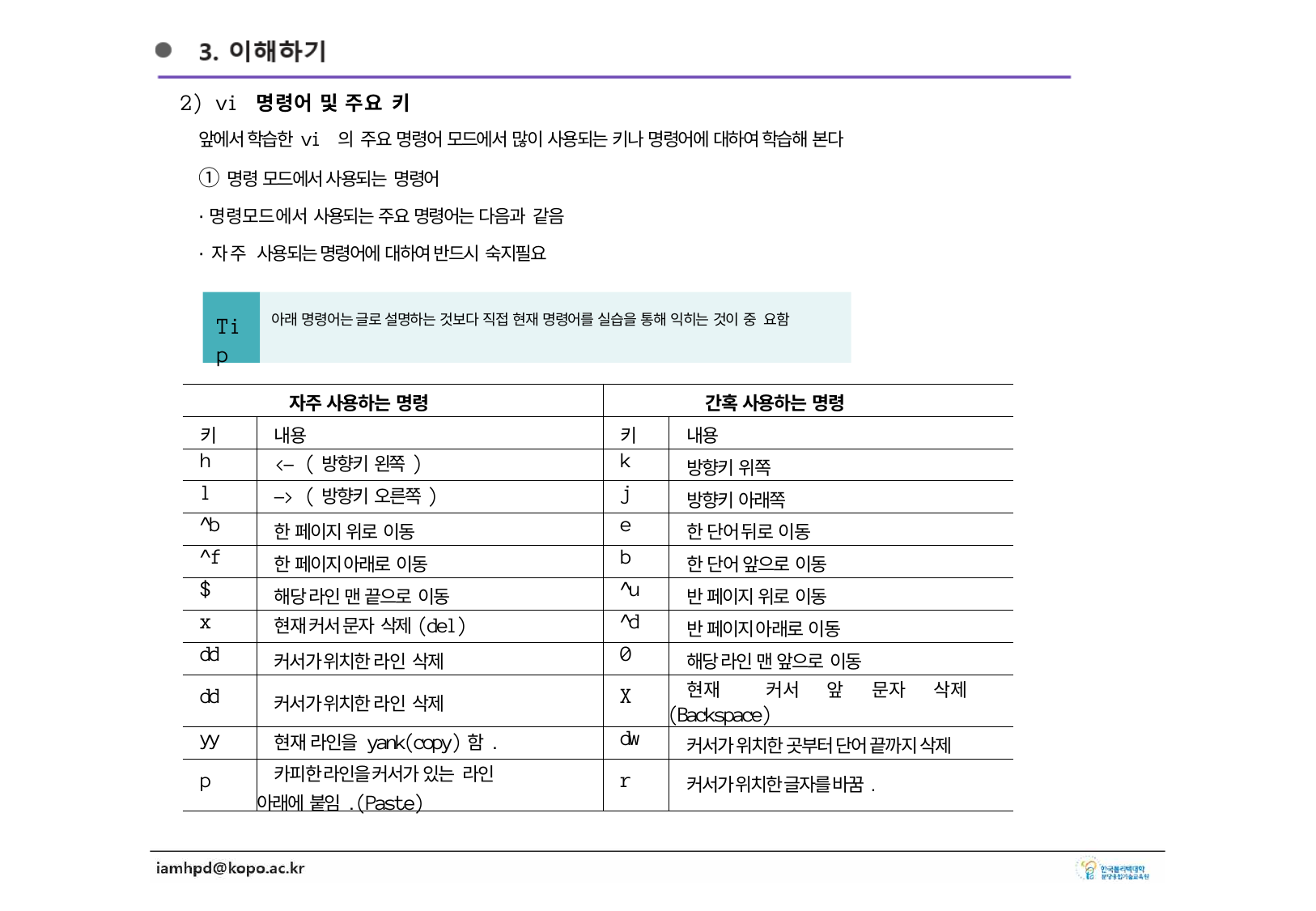

2) vi 명령어 및 주요 키
앞에서 학습한 vi 의 주요 명령어 모드에서 많이 사용되는 키나 명령어에 대하여 학습해 본다
① 명령 모드에서 사용되는 명령어
∙명령모드에서 사용되는 주요 명령어는 다음과 같음
∙자주 사용되는 명령어에 대하여 반드시 숙지필요

아래 명령어는 글로 설명하는 것보다 직접 현재 명령어를 실습을 통해 익히는 것이 중  요함
Tip
| 자주 사용하는 명령 |  | 간혹 사용하는 명령 |  |
| --- | --- | --- | --- |
| 키 | 내용 | 키 | 내용 |
| h | <- (방향키 왼쪽) | k | 방향키 위쪽 |
| l | -> (방향키 오른쪽) | j | 방향키 아래쪽 |
| ^b | 한 페이지 위로 이동 | e | 한 단어 뒤로 이동 |
| ^f | 한 페이지 아래로 이동 | b | 한 단어 앞으로 이동 |
| $ | 해당 라인 맨 끝으로 이동 | ^u | 반 페이지 위로 이동 |
| x | 현재 커서 문자 삭제(del) | ^d | 반 페이지 아래로 이동 |
| dd | 커서가 위치한 라인 삭제 | 0 | 해당 라인 맨 앞으로 이동 |
| dd | 커서가 위치한 라인 삭제 | X | 현재 커서 앞 문자 삭제 (Backspace) |
| yy | 현재 라인을 yank(copy)함. | dw | 커서가 위치한 곳부터 단어 끝까지 삭제 |
| p | 카피한 라인을 커서가 있는 라인 아래에 붙임.(Paste) | r | 커서가 위치한 글자를 바꿈. |